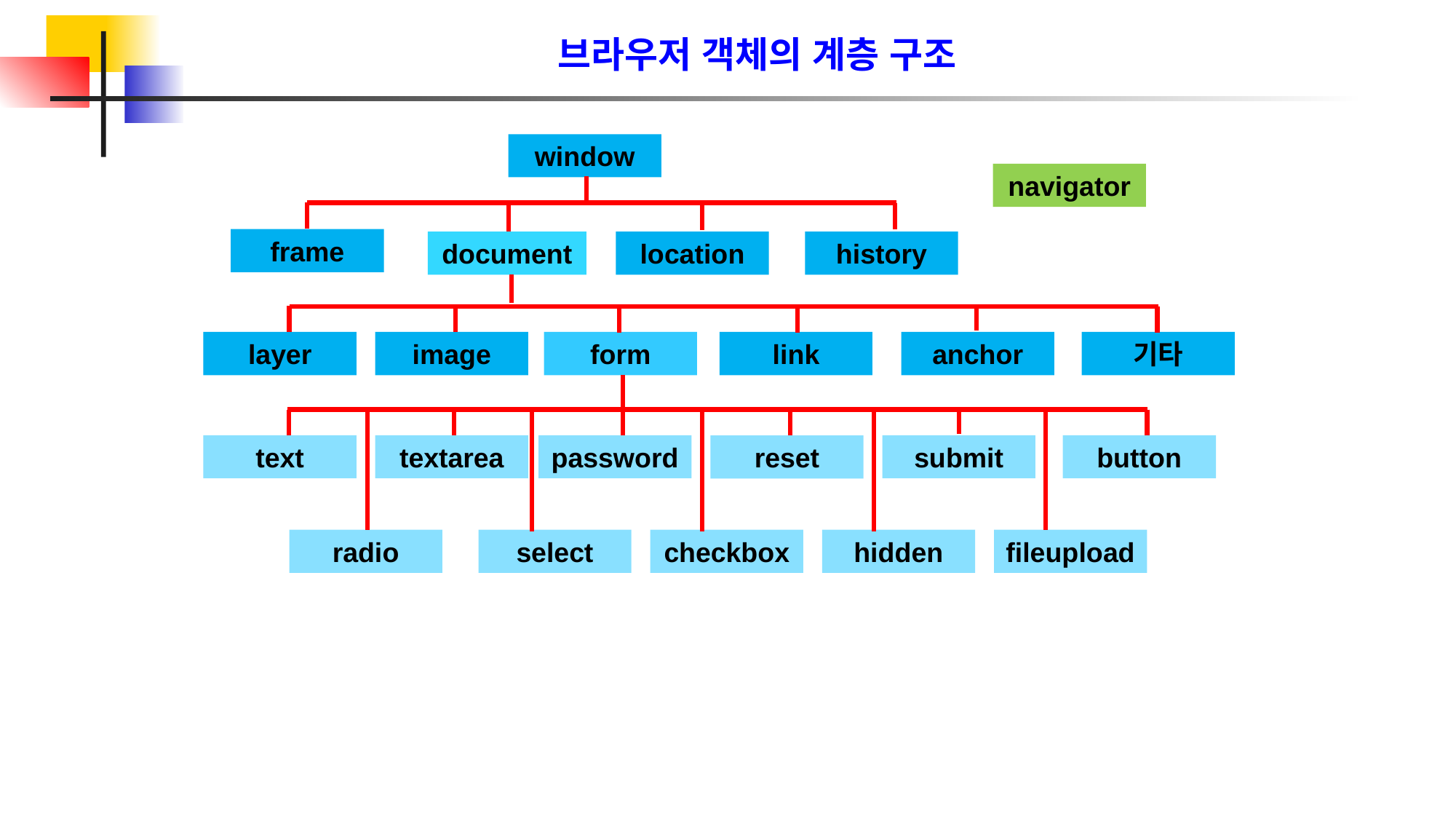

브라우저 객체의 계층 구조
window
navigator
frame
document
location
history
layer
image
form
link
anchor
기타
text
textarea
password
submit
button
reset
radio
select
checkbox
hidden
fileupload